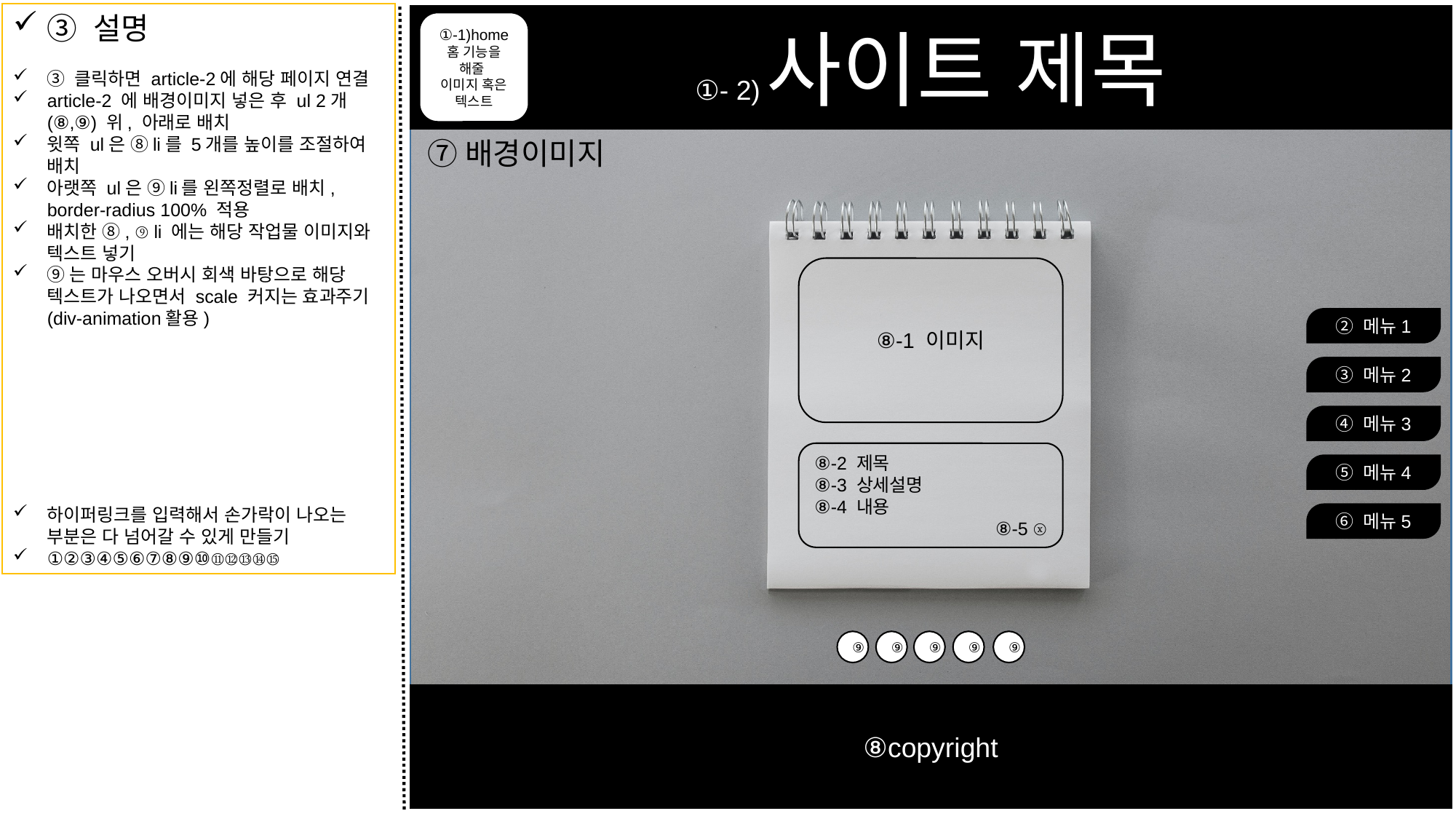

③ 설명

③ 클릭하면 article-2에 해당 페이지 연결
article-2 에 배경이미지 넣은 후 ul 2개(⑧,⑨) 위, 아래로 배치
윗쪽 ul은 ⑧li를 5개를 높이를 조절하여 배치
아랫쪽 ul은 ⑨li를 왼쪽정렬로 배치, border-radius 100% 적용
배치한 ⑧, ⑨ li 에는 해당 작업물 이미지와 텍스트 넣기
⑨는 마우스 오버시 회색 바탕으로 해당 텍스트가 나오면서 scale 커지는 효과주기(div-animation활용)

하이퍼링크를 입력해서 손가락이 나오는 부분은 다 넘어갈 수 있게 만들기
①②③④⑤⑥⑦⑧⑨⑩⑪⑫⑬⑭⑮
①- 2)사이트 제목
①-1)home
홈 기능을 해줄
이미지 혹은 텍스트
⑦배경이미지

⑧-1 이미지
② 메뉴1
③ 메뉴2
④ 메뉴3
⑤ 메뉴4
⑥ 메뉴5
⑧-2 제목
⑧-3 상세설명
⑧-4 내용
⑧-5 ⓧ
⑨
⑨
⑨
⑨
⑨
⑧copyright